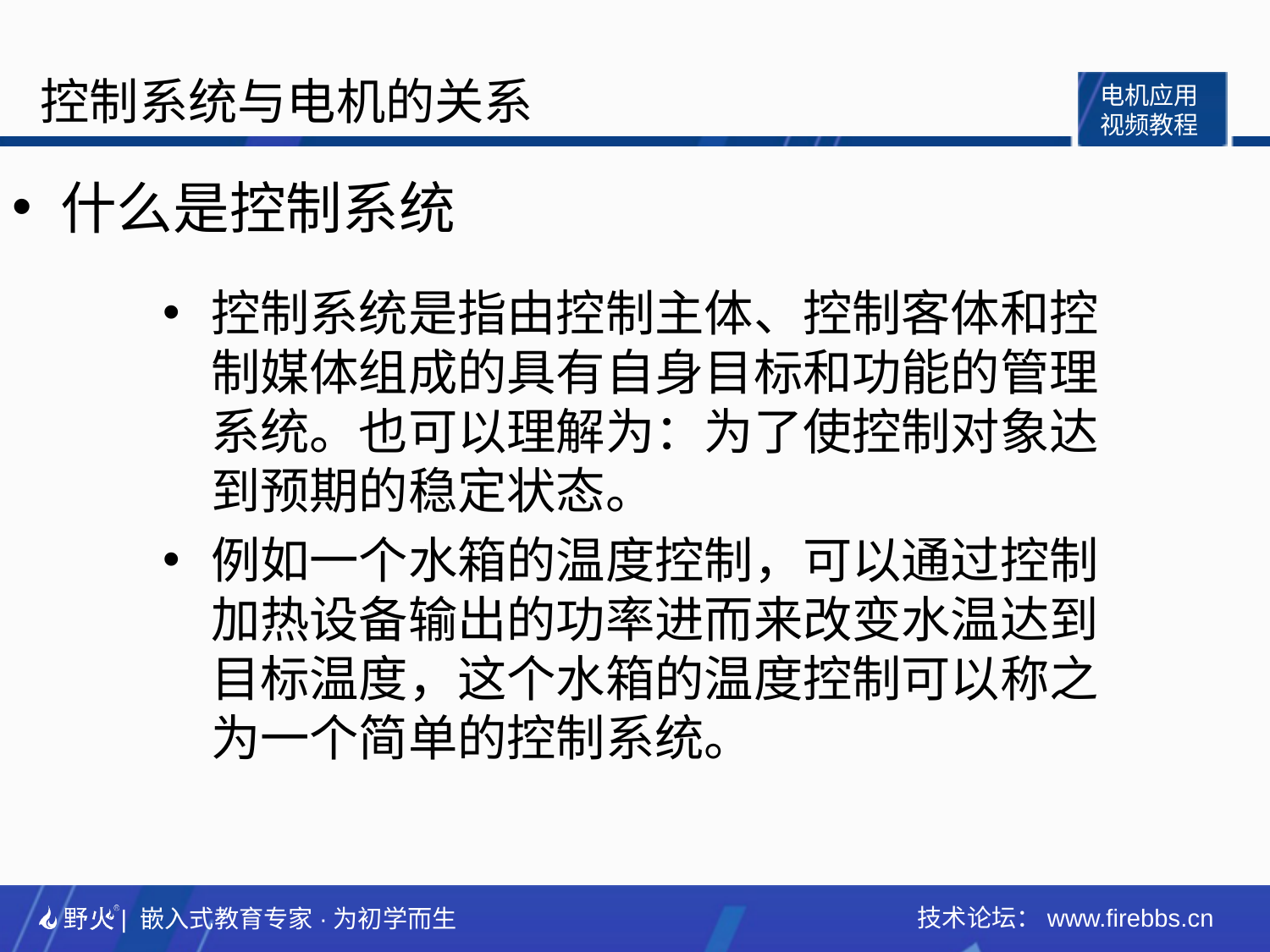

什么是控制系统
控制系统是指由控制主体、控制客体和控制媒体组成的具有自身目标和功能的管理系统。也可以理解为：为了使控制对象达到预期的稳定状态。
例如一个水箱的温度控制，可以通过控制加热设备输出的功率进而来改变水温达到目标温度，这个水箱的温度控制可以称之为一个简单的控制系统。